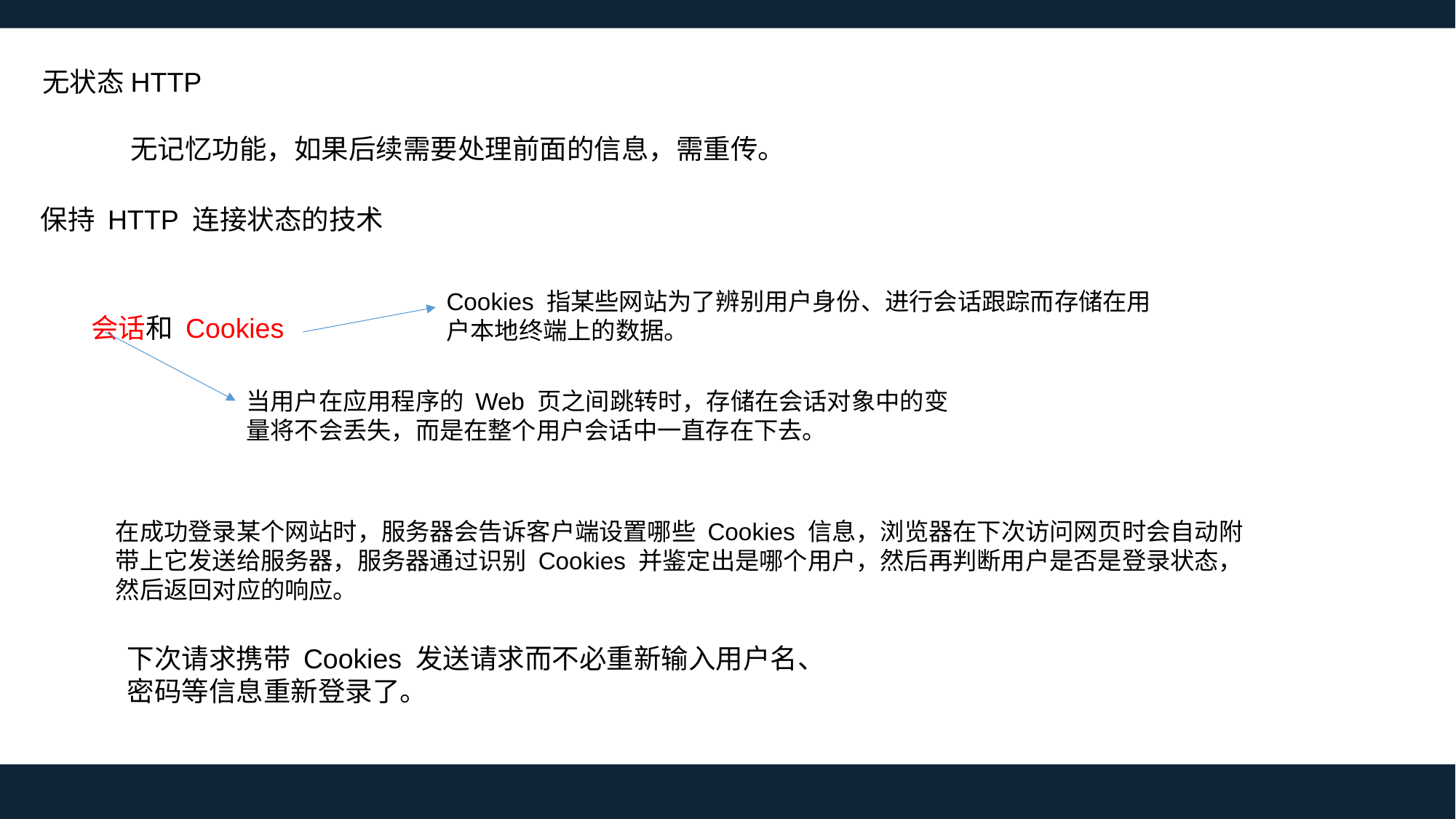

无状态HTTP
无记忆功能，如果后续需要处理前面的信息，需重传。
保持 HTTP 连接状态的技术
Cookies 指某些网站为了辨别用户身份、进行会话跟踪而存储在用户本地终端上的数据。
会话和 Cookies
当用户在应用程序的 Web 页之间跳转时，存储在会话对象中的变量将不会丢失，而是在整个用户会话中一直存在下去。

在成功登录某个网站时，服务器会告诉客户端设置哪些 Cookies 信息，浏览器在下次访问网页时会自动附带上它发送给服务器，服务器通过识别 Cookies 并鉴定出是哪个用户，然后再判断用户是否是登录状态，然后返回对应的响应。
下次请求携带 Cookies 发送请求而不必重新输入用户名、密码等信息重新登录了。